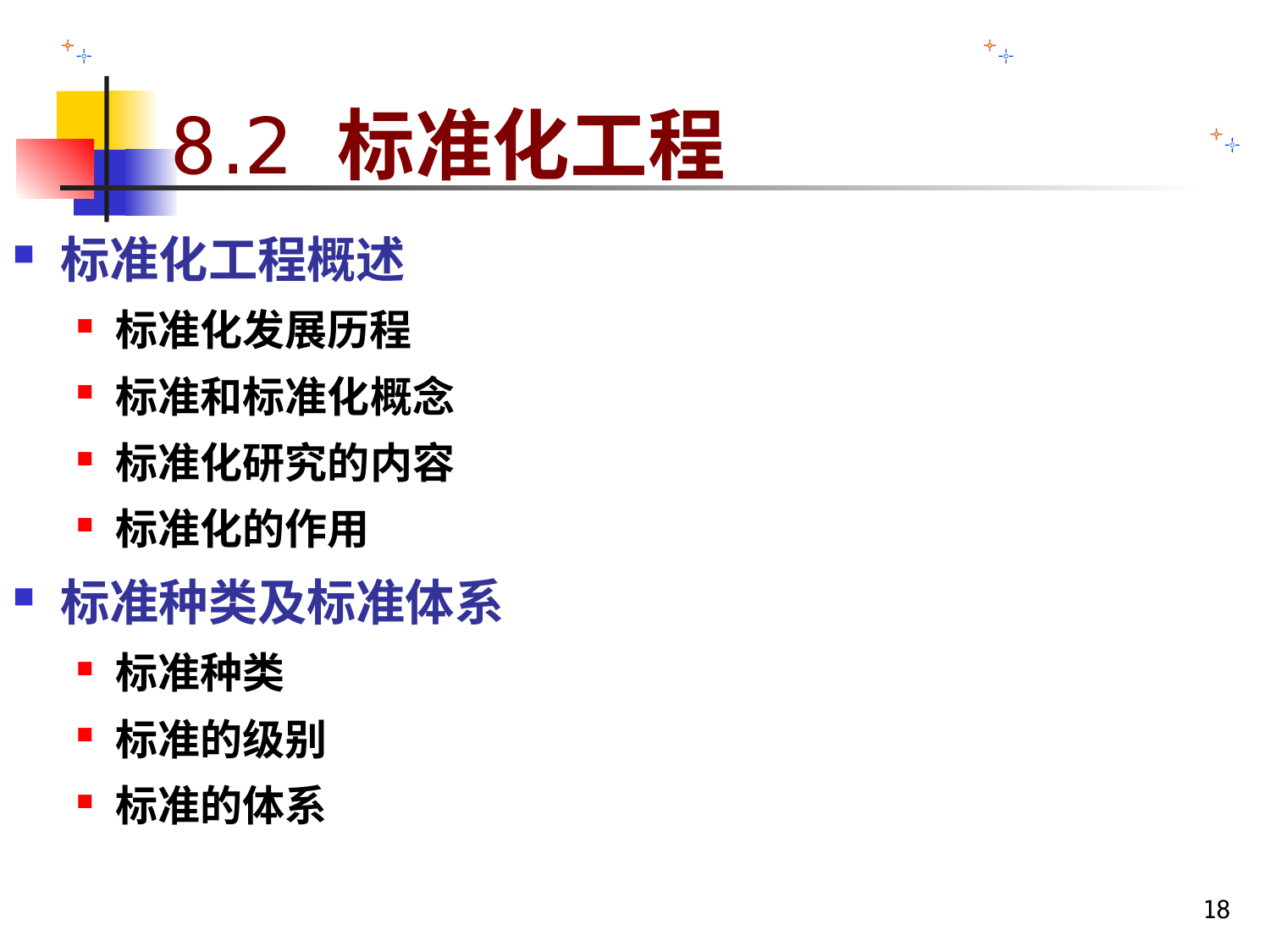

# 8.2 标准化工程
标准化工程概述
标准化发展历程
标准和标准化概念
标准化研究的内容
标准化的作用
标准种类及标准体系
标准种类
标准的级别
标准的体系

18